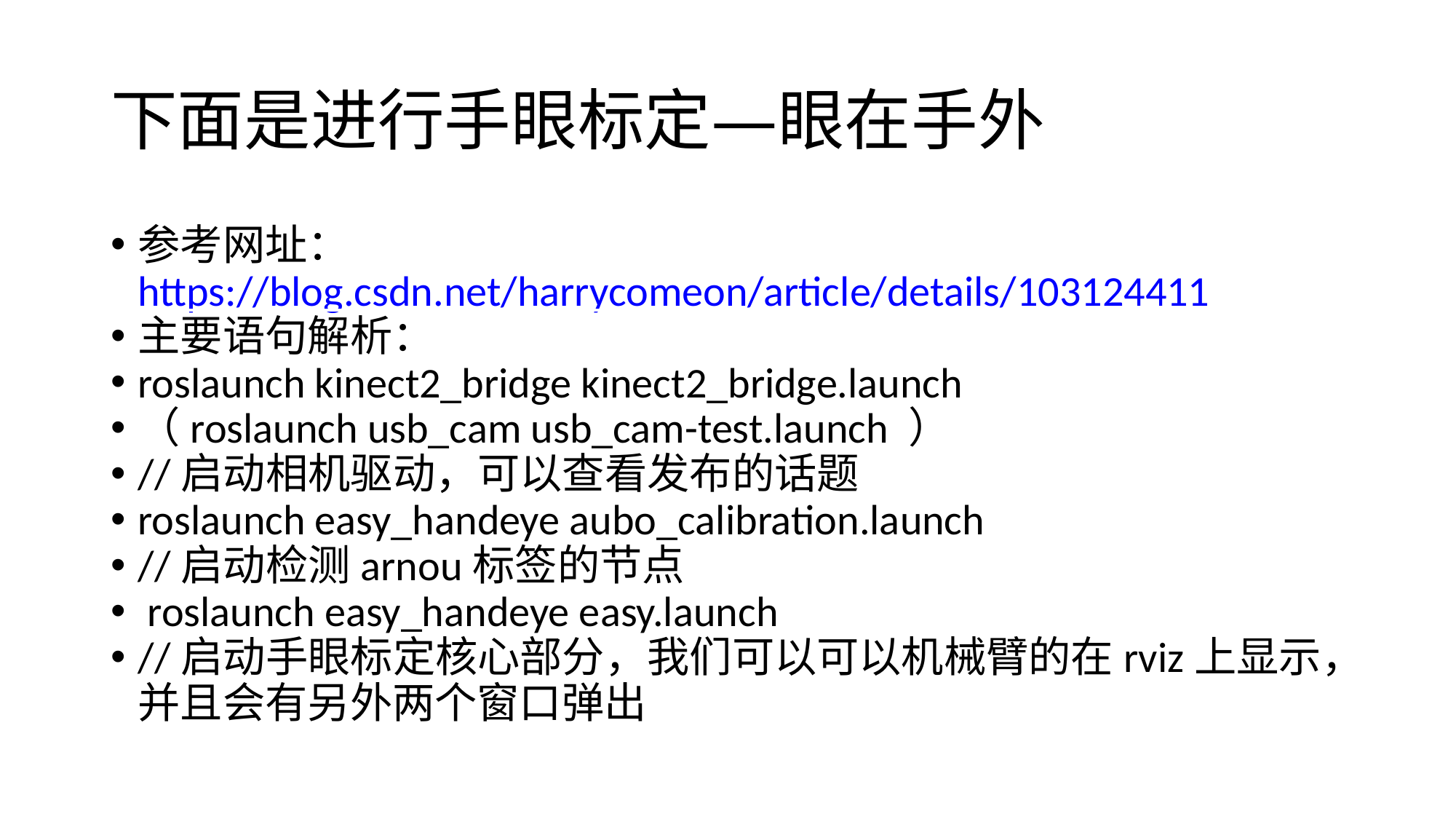

下面是进行手眼标定—眼在手外
参考网址：https://blog.csdn.net/harrycomeon/article/details/103124411
主要语句解析：
roslaunch kinect2_bridge kinect2_bridge.launch
（roslaunch usb_cam usb_cam-test.launch ）
//启动相机驱动，可以查看发布的话题
roslaunch easy_handeye aubo_calibration.launch
//启动检测arnou标签的节点
 roslaunch easy_handeye easy.launch
//启动手眼标定核心部分，我们可以可以机械臂的在rviz上显示，并且会有另外两个窗口弹出